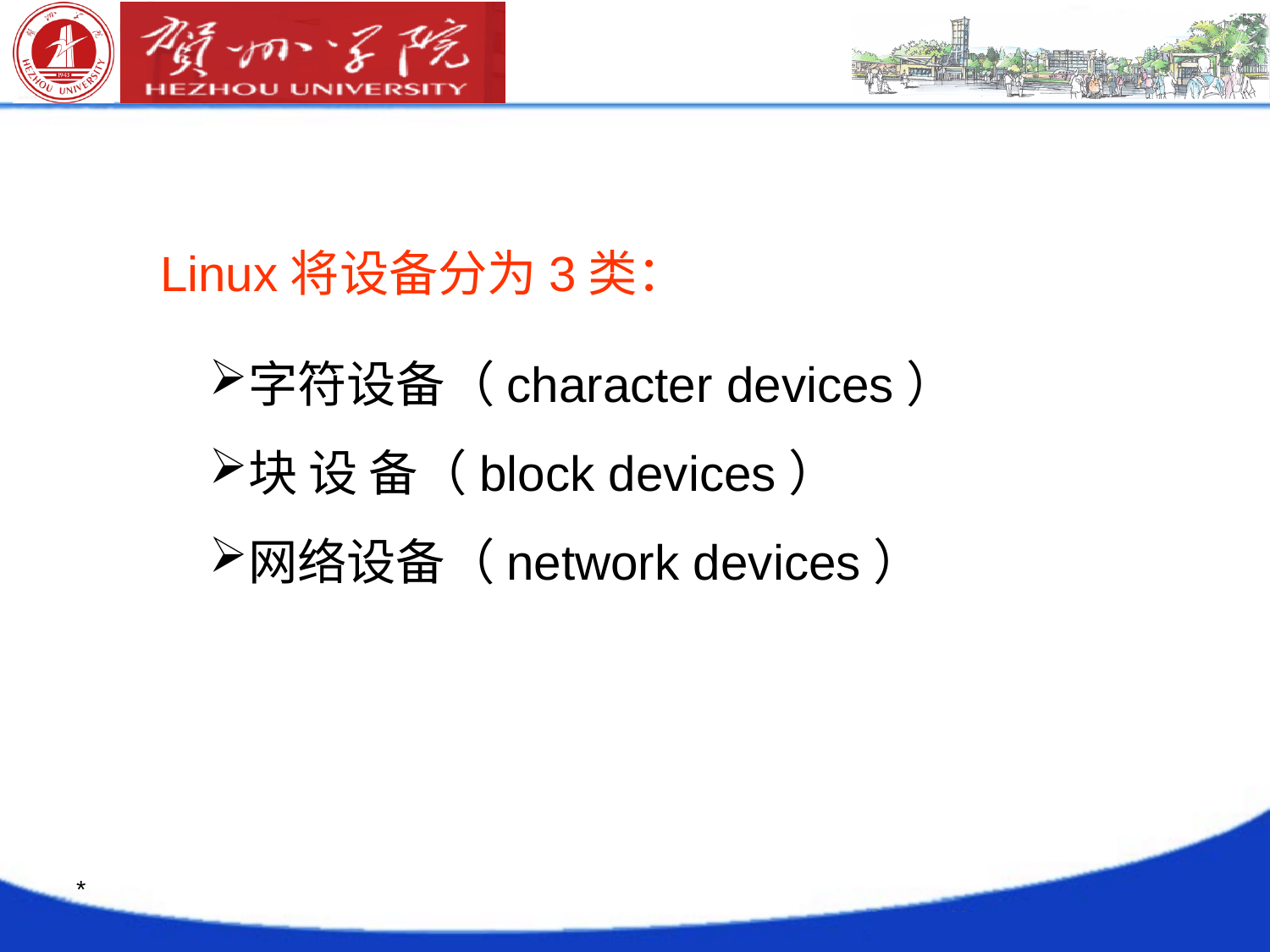

Linux将设备分为3类：
字符设备（character devices）
块 设 备（block devices）
网络设备（network devices）
# *